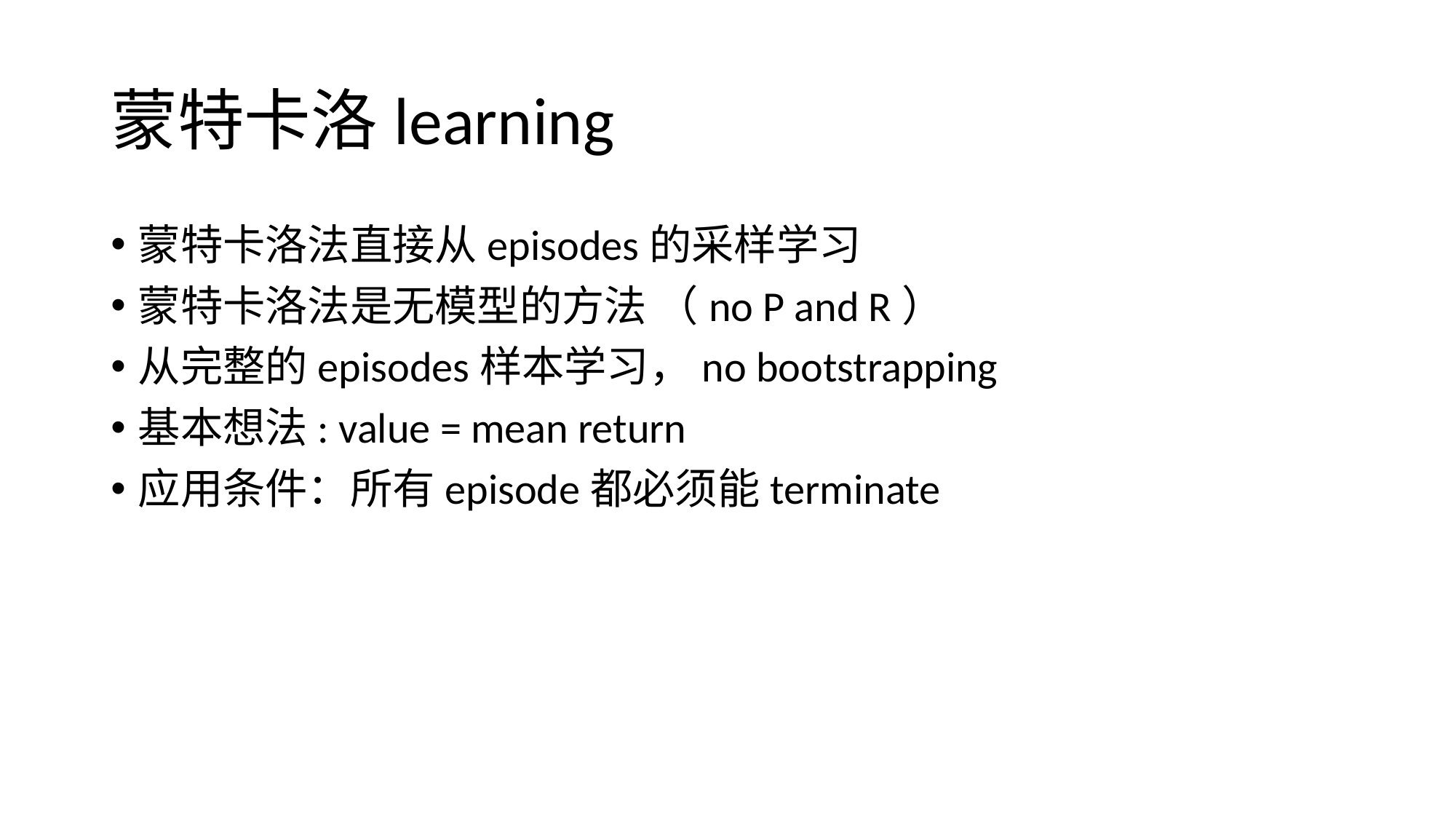

# 蒙特卡洛learning
蒙特卡洛法直接从episodes的采样学习
蒙特卡洛法是无模型的方法 （no P and R）
从完整的episodes样本学习，no bootstrapping
基本想法: value = mean return
应用条件：所有episode都必须能terminate